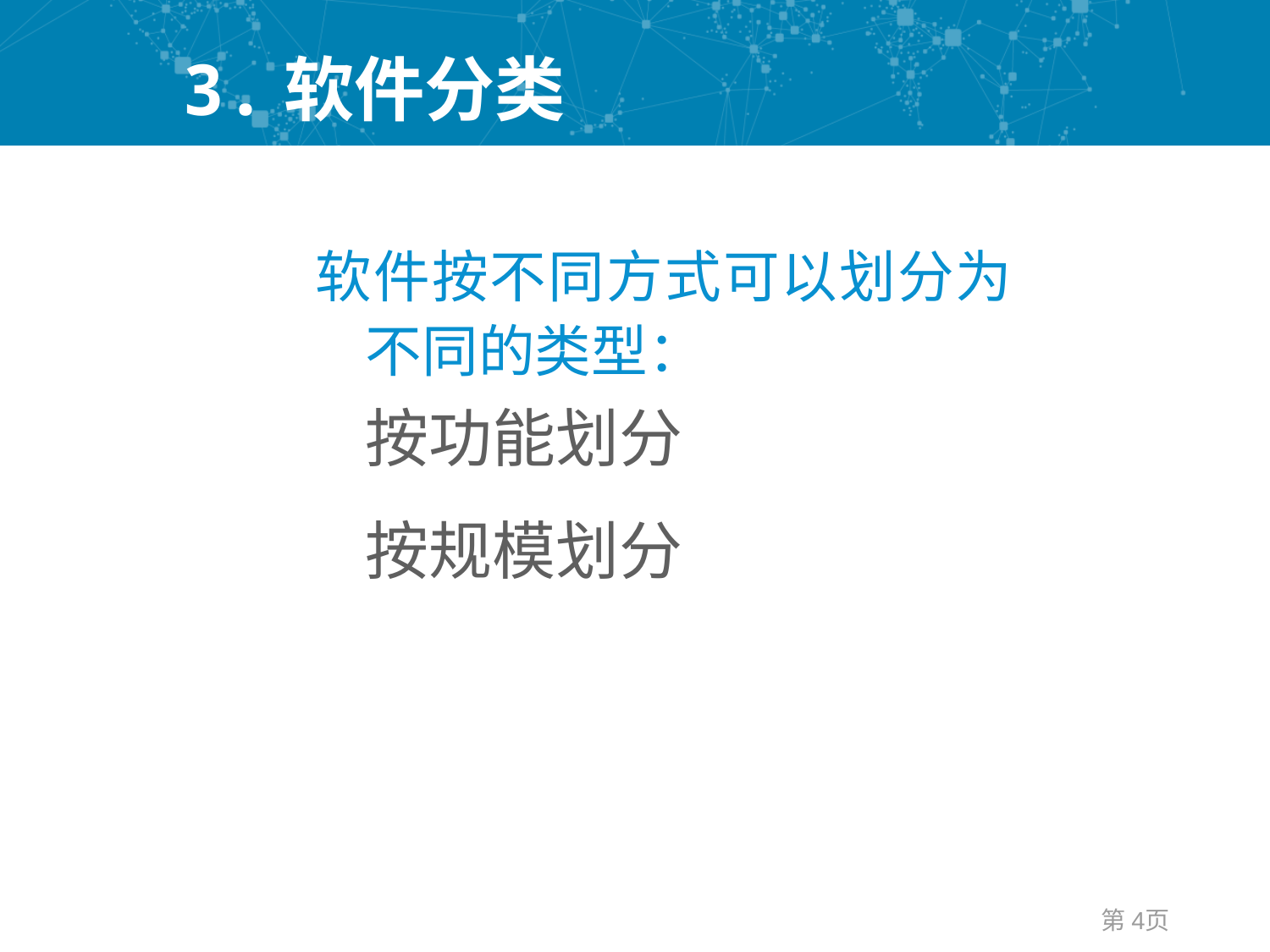

# 3.软件分类
软件按不同方式可以划分为不同的类型：
按功能划分
按规模划分
第4页